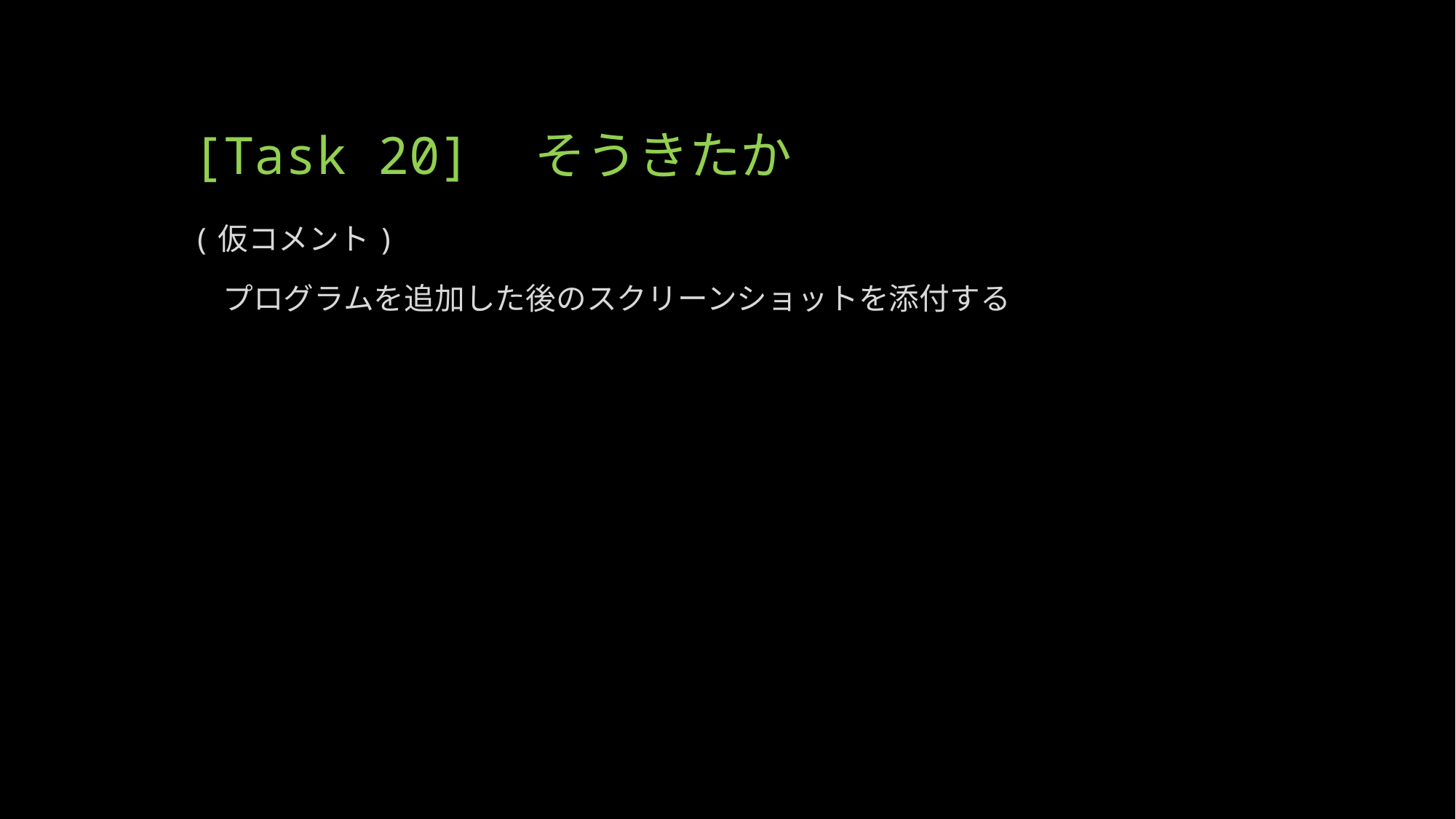

# [Task 20]　そうきたか
(仮コメント)
　プログラムを追加した後のスクリーンショットを添付する